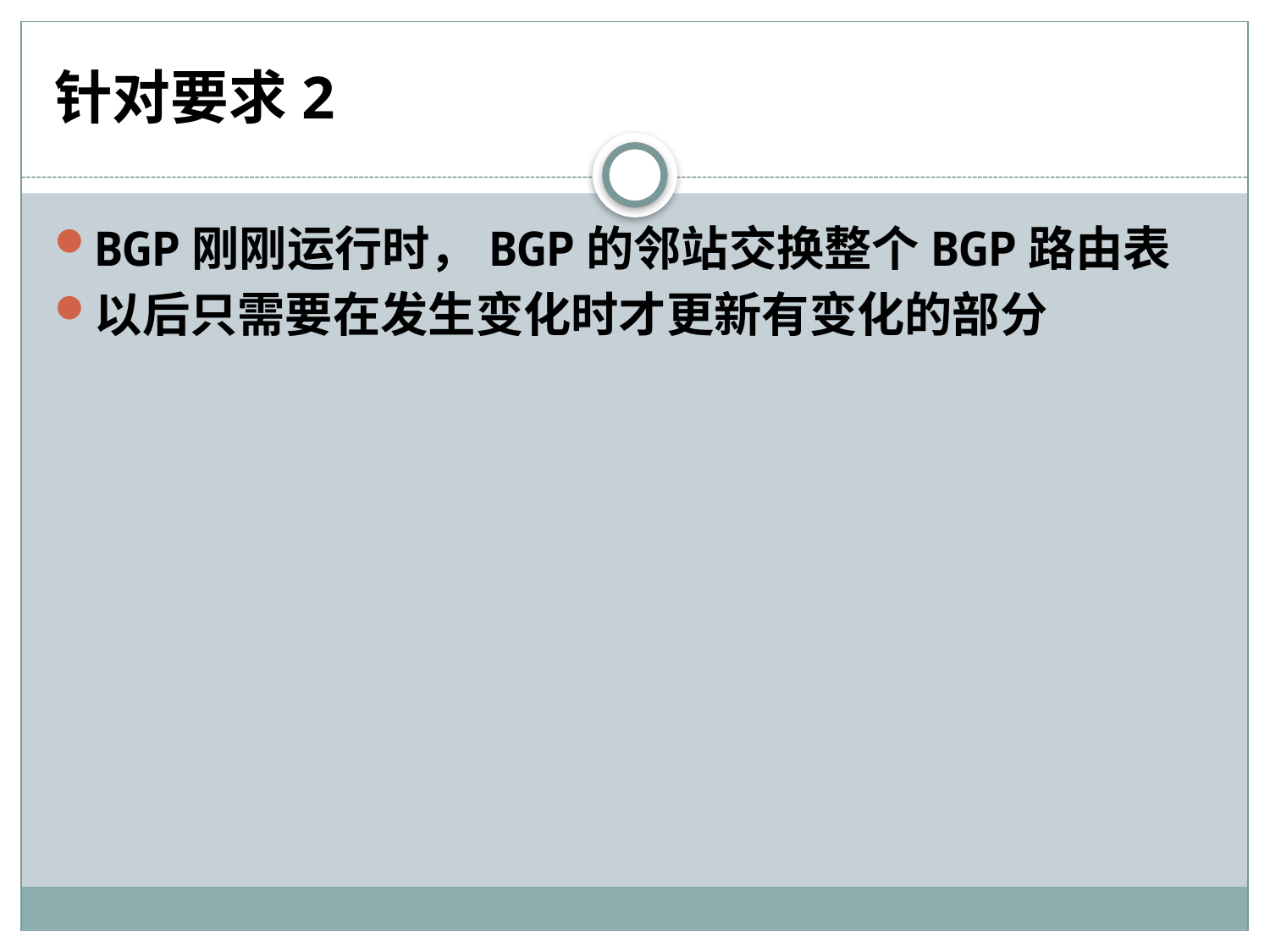

# 针对要求2
BGP刚刚运行时，BGP的邻站交换整个BGP路由表
以后只需要在发生变化时才更新有变化的部分